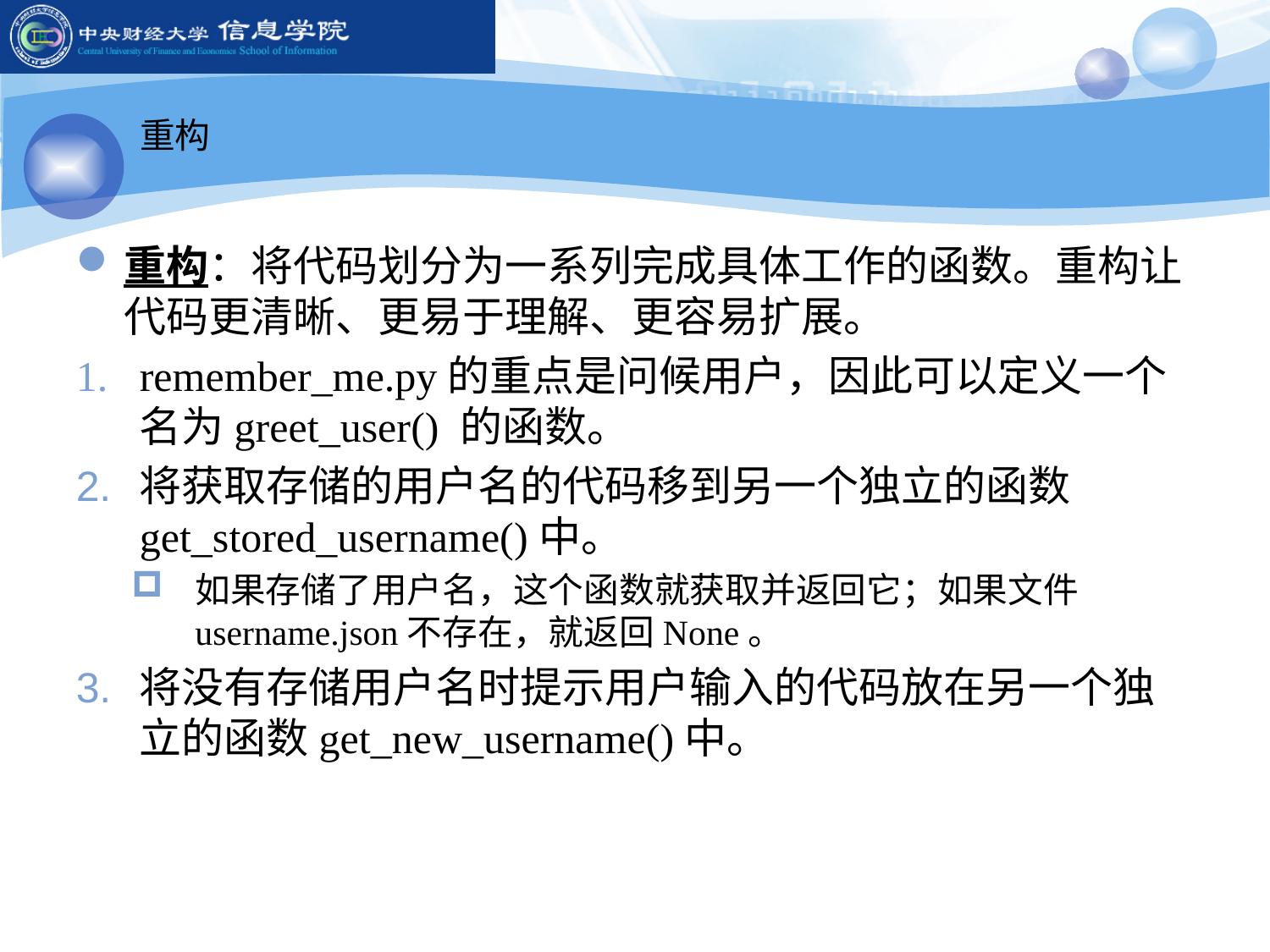

重构
重构：将代码划分为一系列完成具体工作的函数。重构让代码更清晰、更易于理解、更容易扩展。
remember_me.py的重点是问候用户，因此可以定义一个名为greet_user() 的函数。
将获取存储的用户名的代码移到另一个独立的函数get_stored_username()中。
如果存储了用户名，这个函数就获取并返回它；如果文件username.json不存在，就返回None。
将没有存储用户名时提示用户输入的代码放在另一个独立的函数get_new_username()中。